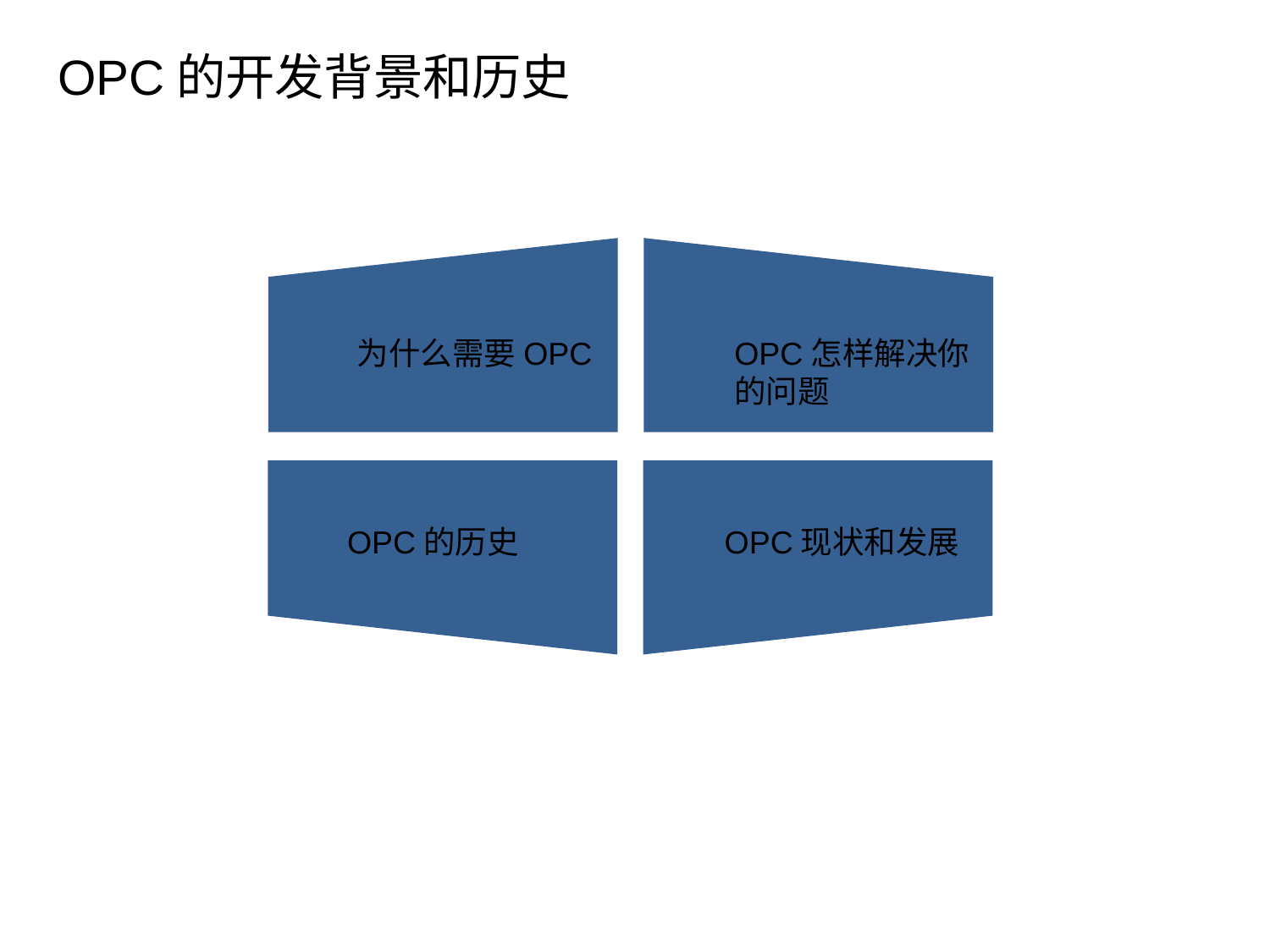

OPC的开发背景和历史

点击添加文本
为什么需要OPC
OPC怎样解决你
的问题
点击添加文本

OPC的历史
OPC现状和发展
点击添加文本
点击添加文本